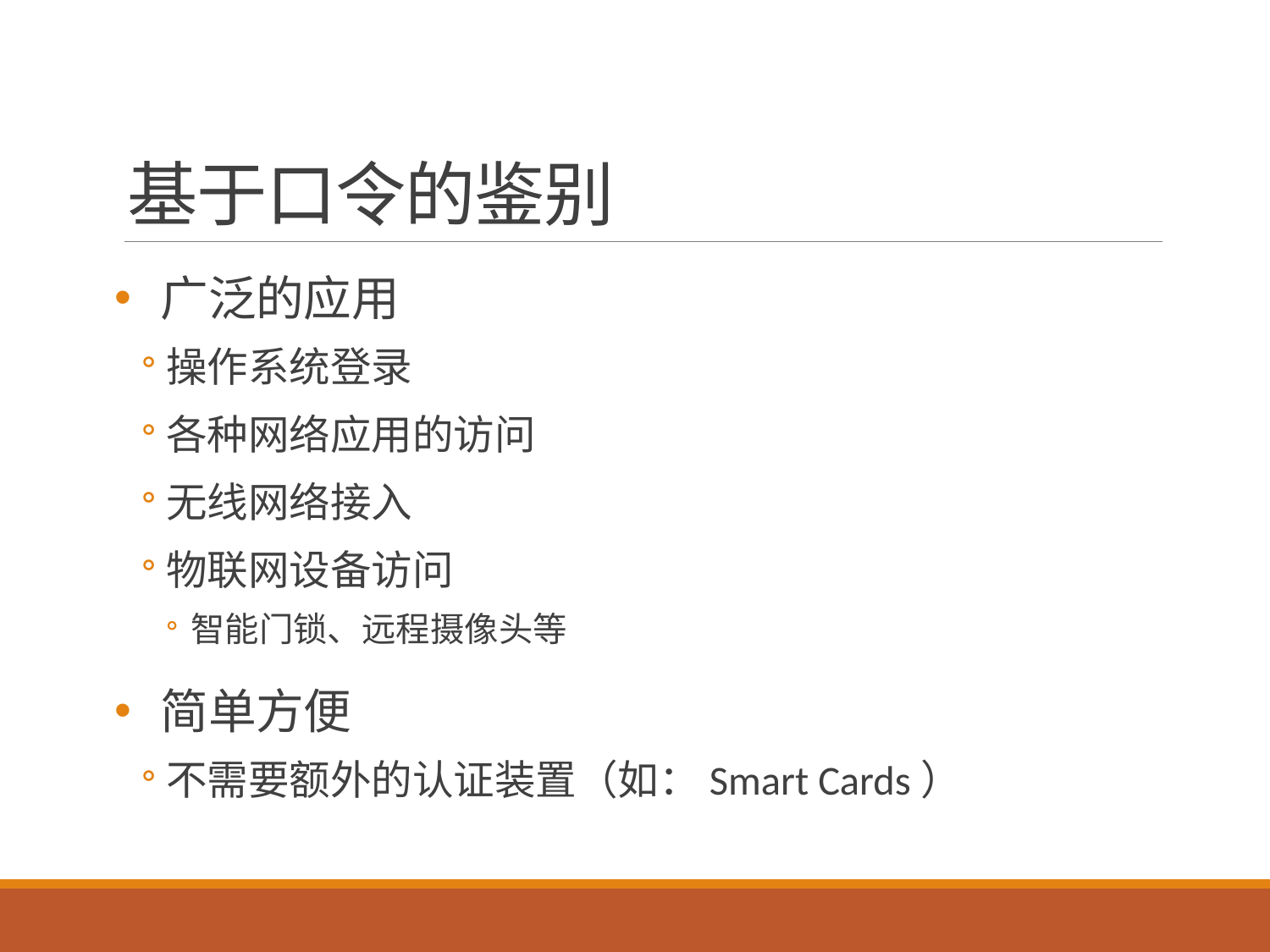

# 基于口令的鉴别
广泛的应用
操作系统登录
各种网络应用的访问
无线网络接入
物联网设备访问
智能门锁、远程摄像头等
简单方便
不需要额外的认证装置（如：Smart Cards）

5